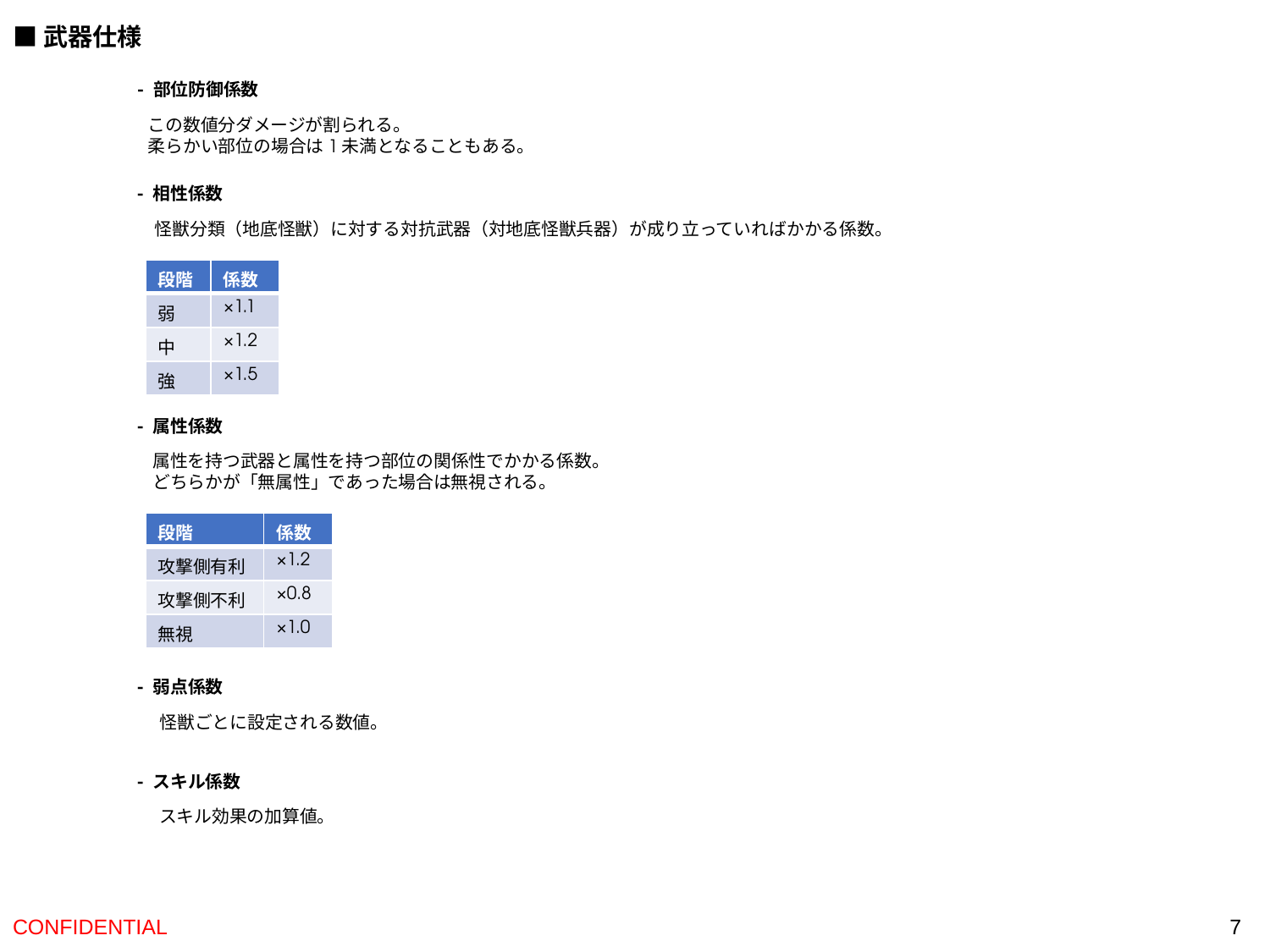

■武器仕様
- 部位防御係数
この数値分ダメージが割られる。
柔らかい部位の場合は1未満となることもある。
- 相性係数
怪獣分類（地底怪獣）に対する対抗武器（対地底怪獣兵器）が成り立っていればかかる係数。
| 段階 | 係数 |
| --- | --- |
| 弱 | ×1.1 |
| 中 | ×1.2 |
| 強 | ×1.5 |
- 属性係数
属性を持つ武器と属性を持つ部位の関係性でかかる係数。
どちらかが「無属性」であった場合は無視される。
| 段階 | 係数 |
| --- | --- |
| 攻撃側有利 | ×1.2 |
| 攻撃側不利 | ×0.8 |
| 無視 | ×1.0 |
- 弱点係数
怪獣ごとに設定される数値。
- スキル係数
スキル効果の加算値。
7
CONFIDENTIAL